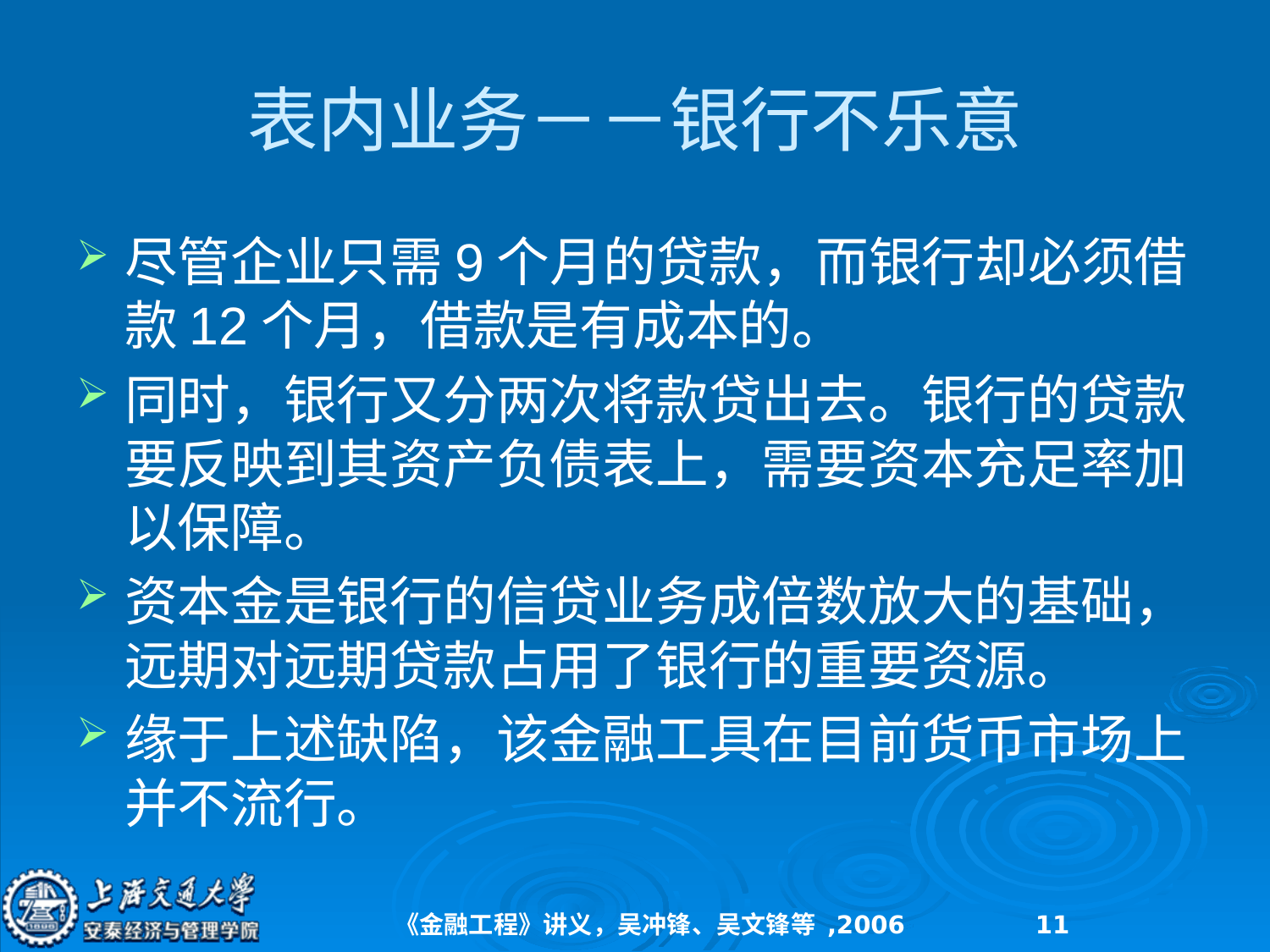

# 表内业务－－银行不乐意
尽管企业只需9个月的贷款，而银行却必须借款12个月，借款是有成本的。
同时，银行又分两次将款贷出去。银行的贷款要反映到其资产负债表上，需要资本充足率加以保障。
资本金是银行的信贷业务成倍数放大的基础，远期对远期贷款占用了银行的重要资源。
缘于上述缺陷，该金融工具在目前货币市场上并不流行。